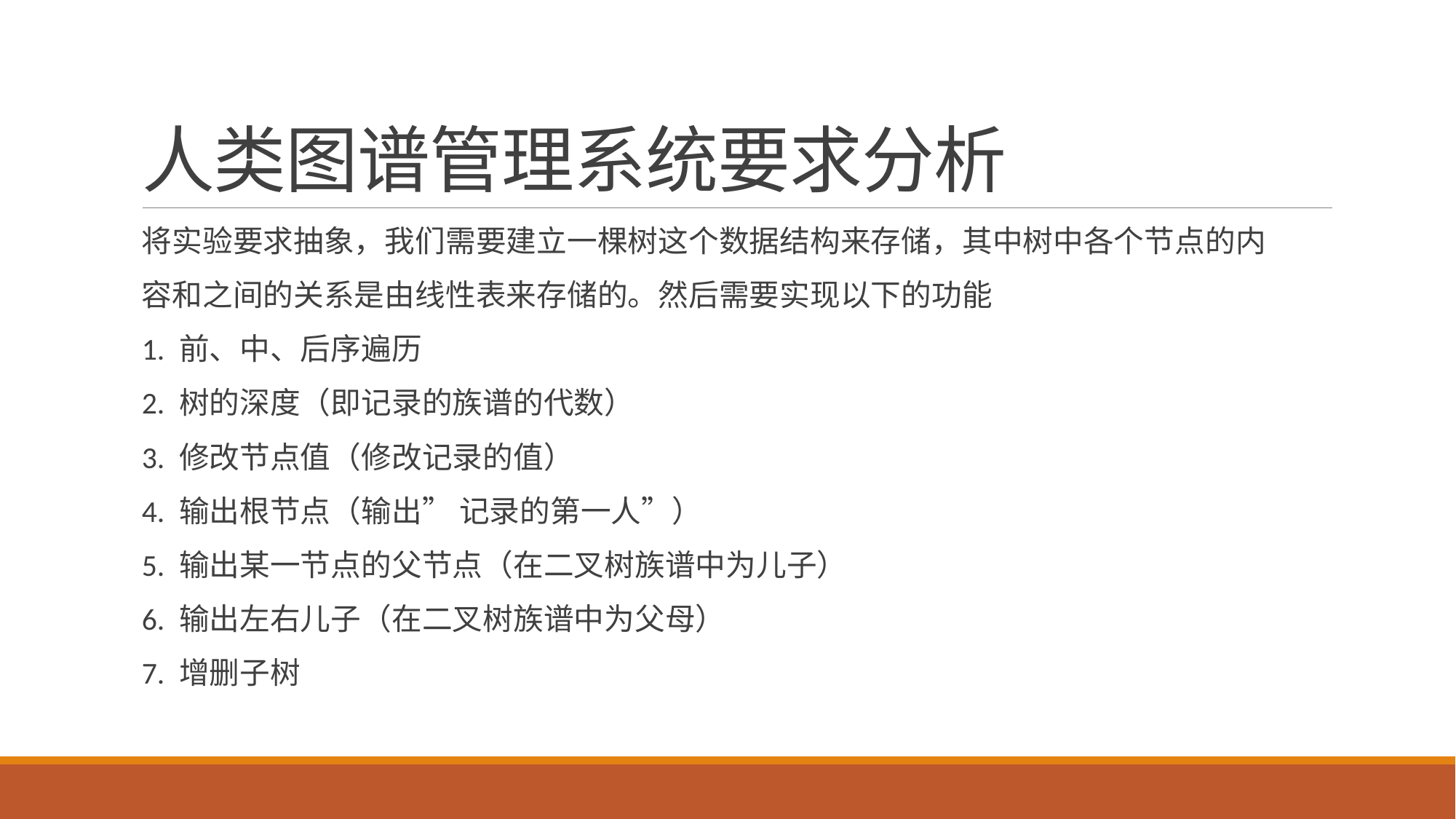

# 人类图谱管理系统要求分析
将实验要求抽象，我们需要建立一棵树这个数据结构来存储，其中树中各个节点的内
容和之间的关系是由线性表来存储的。然后需要实现以下的功能
1. 前、中、后序遍历
2. 树的深度（即记录的族谱的代数）
3. 修改节点值（修改记录的值）
4. 输出根节点（输出” 记录的第一人”）
5. 输出某一节点的父节点（在二叉树族谱中为儿子）
6. 输出左右儿子（在二叉树族谱中为父母）
7. 增删子树